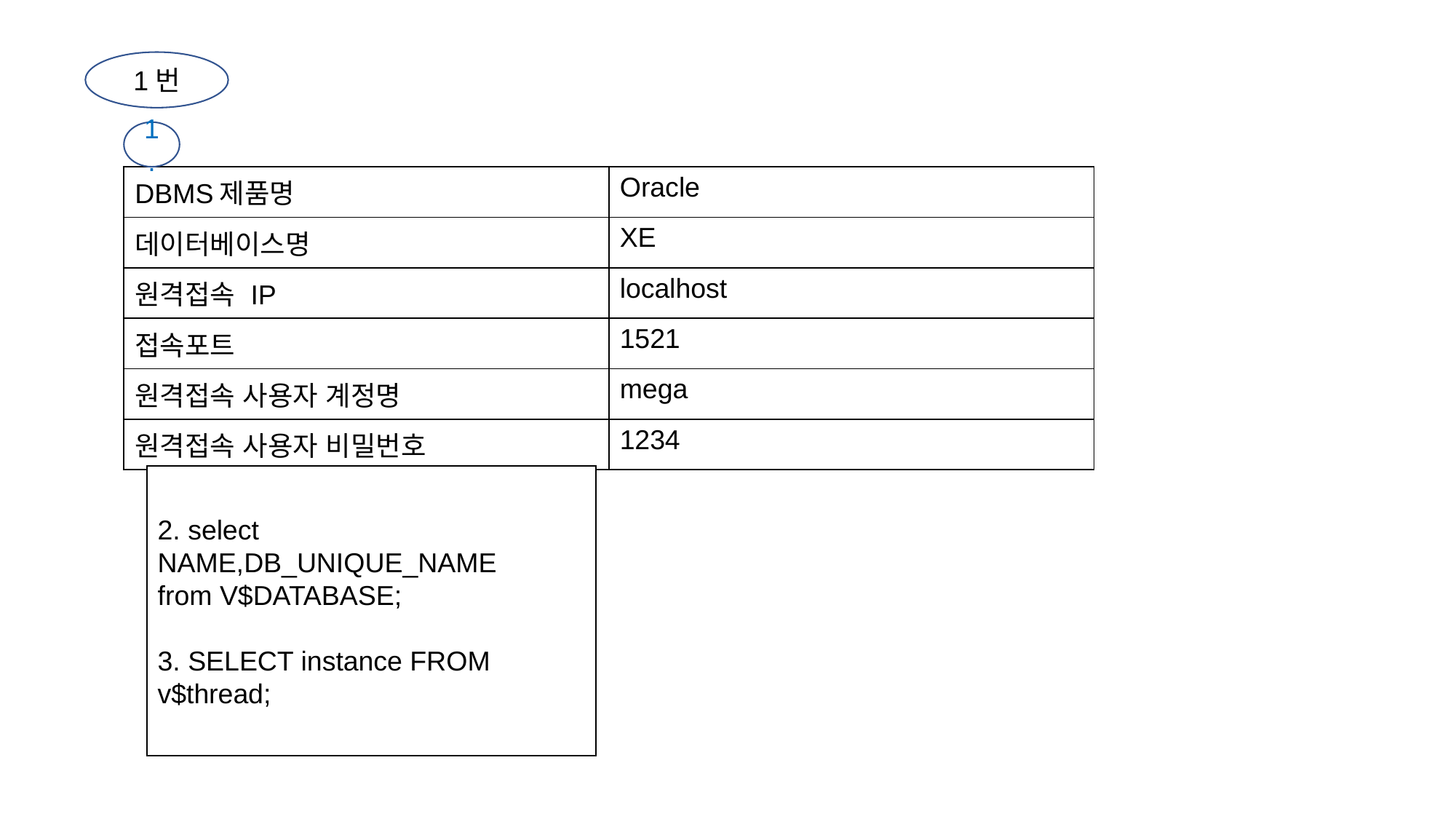

1번
1.
| DBMS제품명 | Oracle |
| --- | --- |
| 데이터베이스명 | XE |
| 원격접속 IP | localhost |
| 접속포트 | 1521 |
| 원격접속 사용자 계정명 | mega |
| 원격접속 사용자 비밀번호 | 1234 |
2. select NAME,DB_UNIQUE_NAME
from V$DATABASE;

3. SELECT instance FROM v$thread;